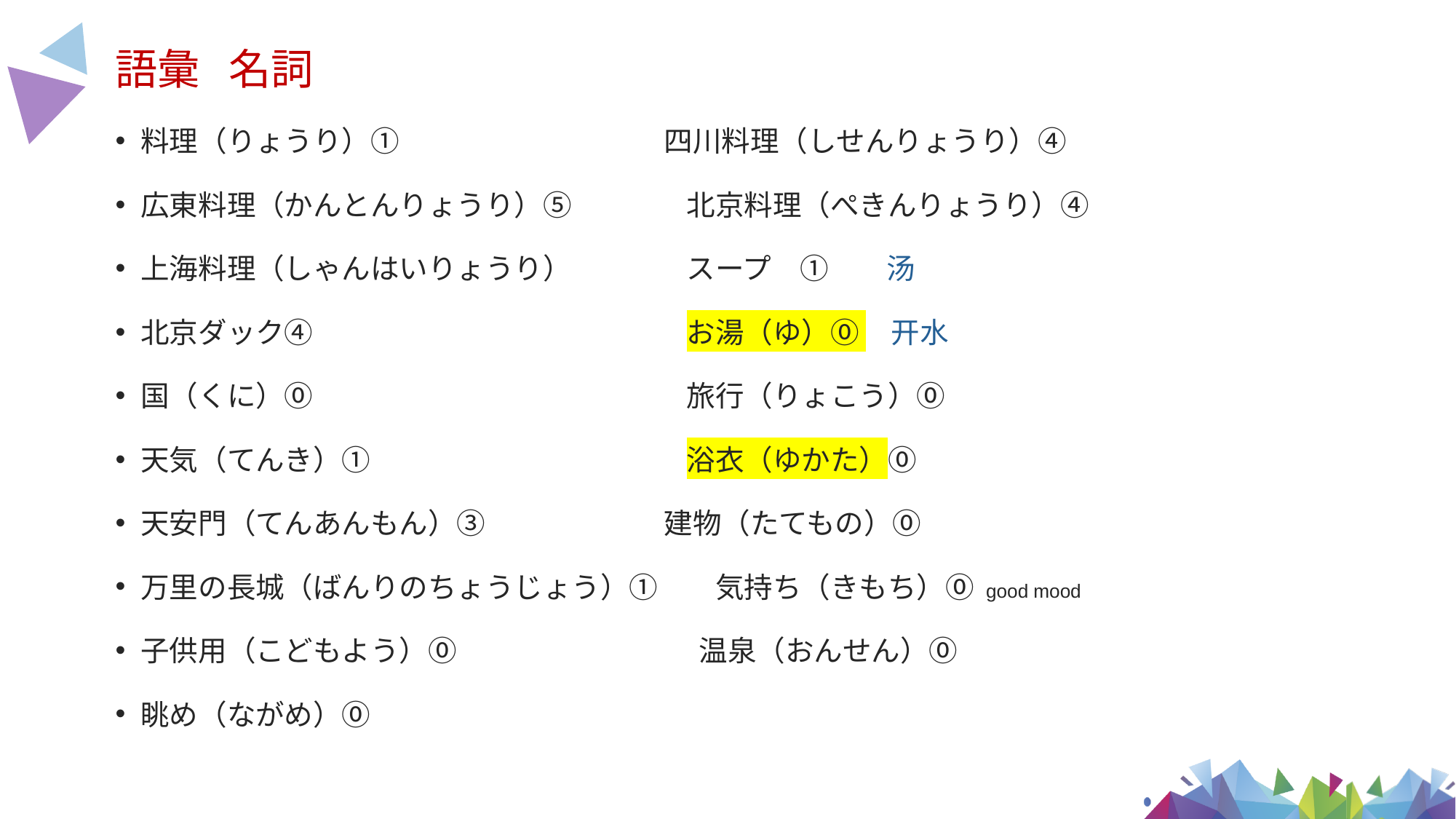

# 語彙   名詞
料理（りょうり）①　　　　　　 　         四川料理（しせんりょうり）④
広東料理（かんとんりょうり）⑤　　　　北京料理（ぺきんりょうり）④
上海料理（しゃんはいりょうり）　　　　スープ　①　　汤
北京ダック④　　　　　　　　　　　　　お湯（ゆ）⓪     开水
国（くに）⓪　　　　　　　　　　　　　旅行（りょこう）⓪
天気（てんき）①　　　　　　　　　　　浴衣（ゆかた）⓪
天安門（てんあんもん）③　　　　          建物（たてもの）⓪
万里の長城（ばんりのちょうじょう）①　　気持ち（きもち）⓪ good mood
子供用（こどもよう）⓪　　　　　　           温泉（おんせん）⓪
眺め（ながめ）⓪